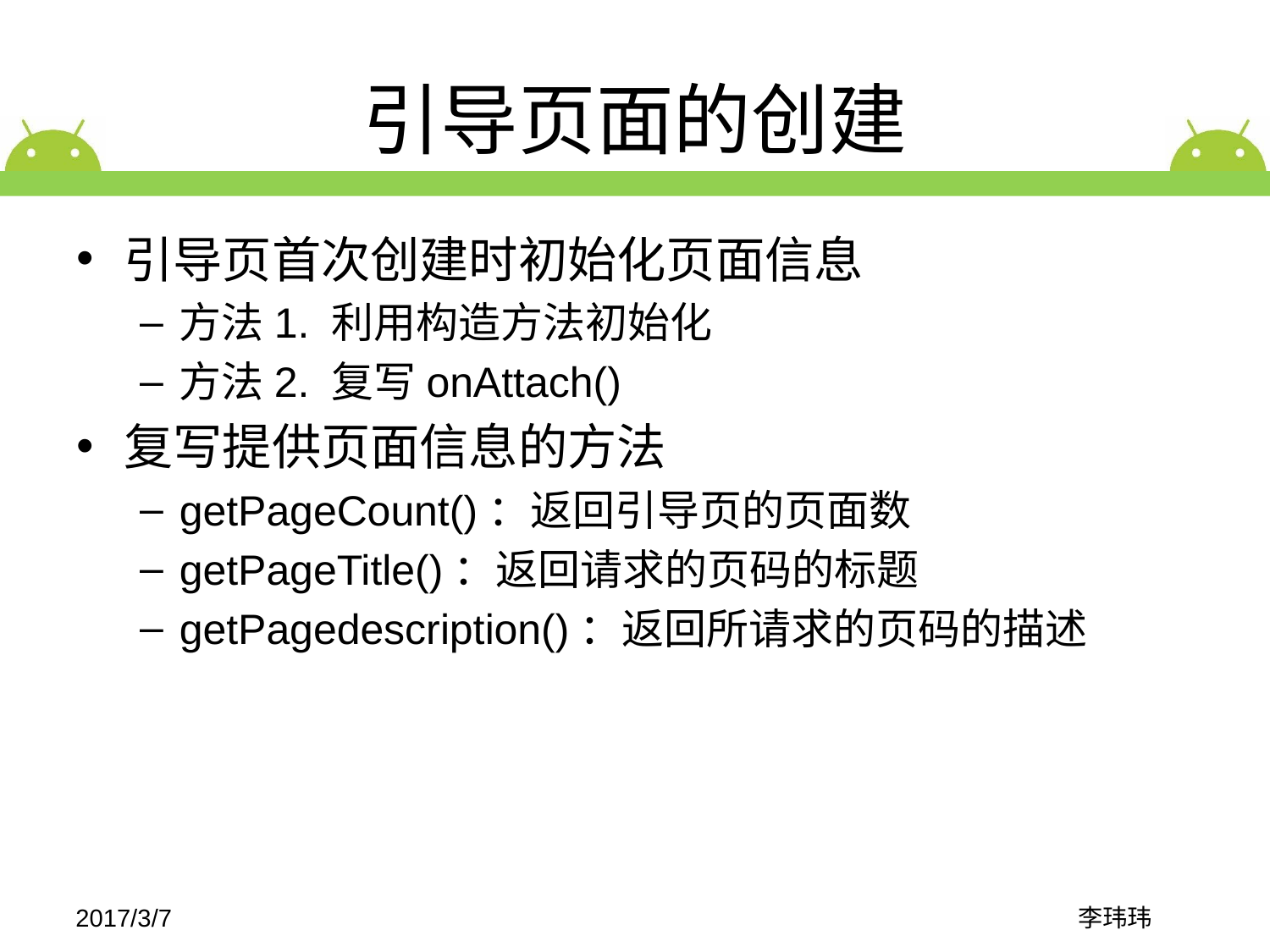

# 引导页面的创建
引导页首次创建时初始化页面信息
方法1. 利用构造方法初始化
方法2. 复写onAttach()
复写提供页面信息的方法
getPageCount()：返回引导页的页面数
getPageTitle()：返回请求的页码的标题
getPagedescription()：返回所请求的页码的描述